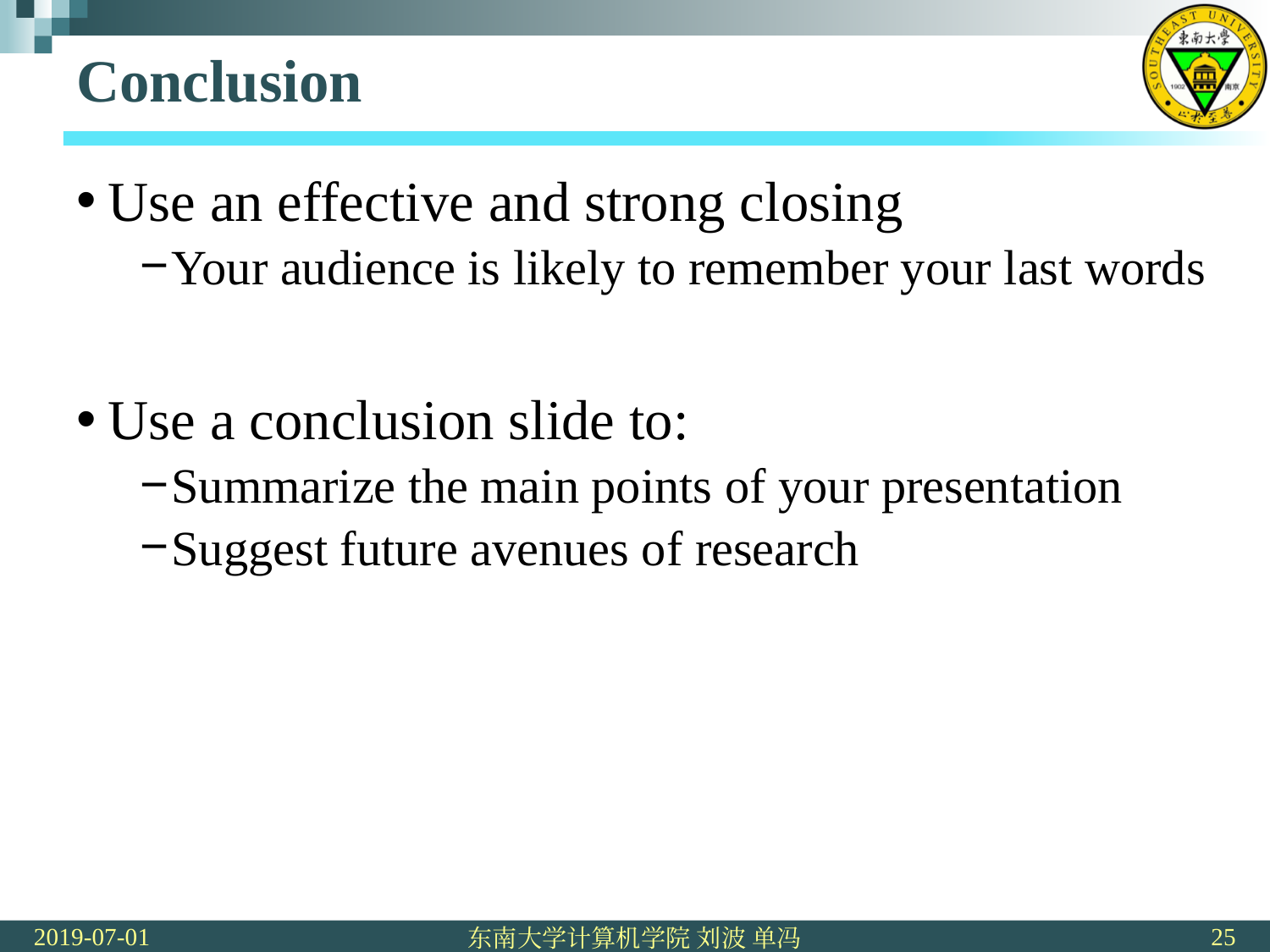

# Conclusion
Use an effective and strong closing
Your audience is likely to remember your last words

Use a conclusion slide to:
Summarize the main points of your presentation
Suggest future avenues of research

2019-07-01
25
东南大学计算机学院 刘波 单冯